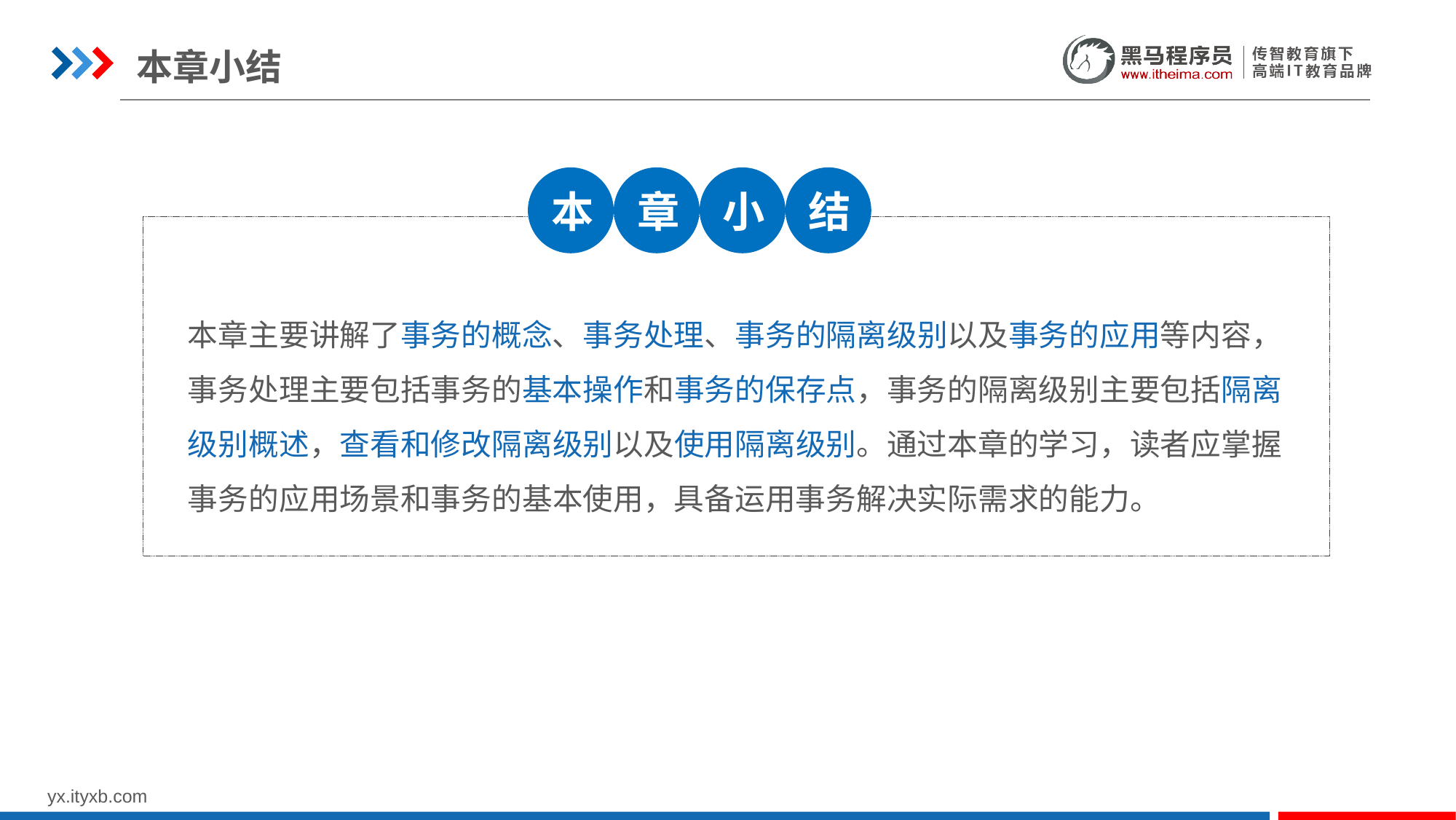

本章小结
本
章
小
结

本章主要讲解了事务的概念、事务处理、事务的隔离级别以及事务的应用等内容，事务处理主要包括事务的基本操作和事务的保存点，事务的隔离级别主要包括隔离级别概述，查看和修改隔离级别以及使用隔离级别。通过本章的学习，读者应掌握事务的应用场景和事务的基本使用，具备运用事务解决实际需求的能力。